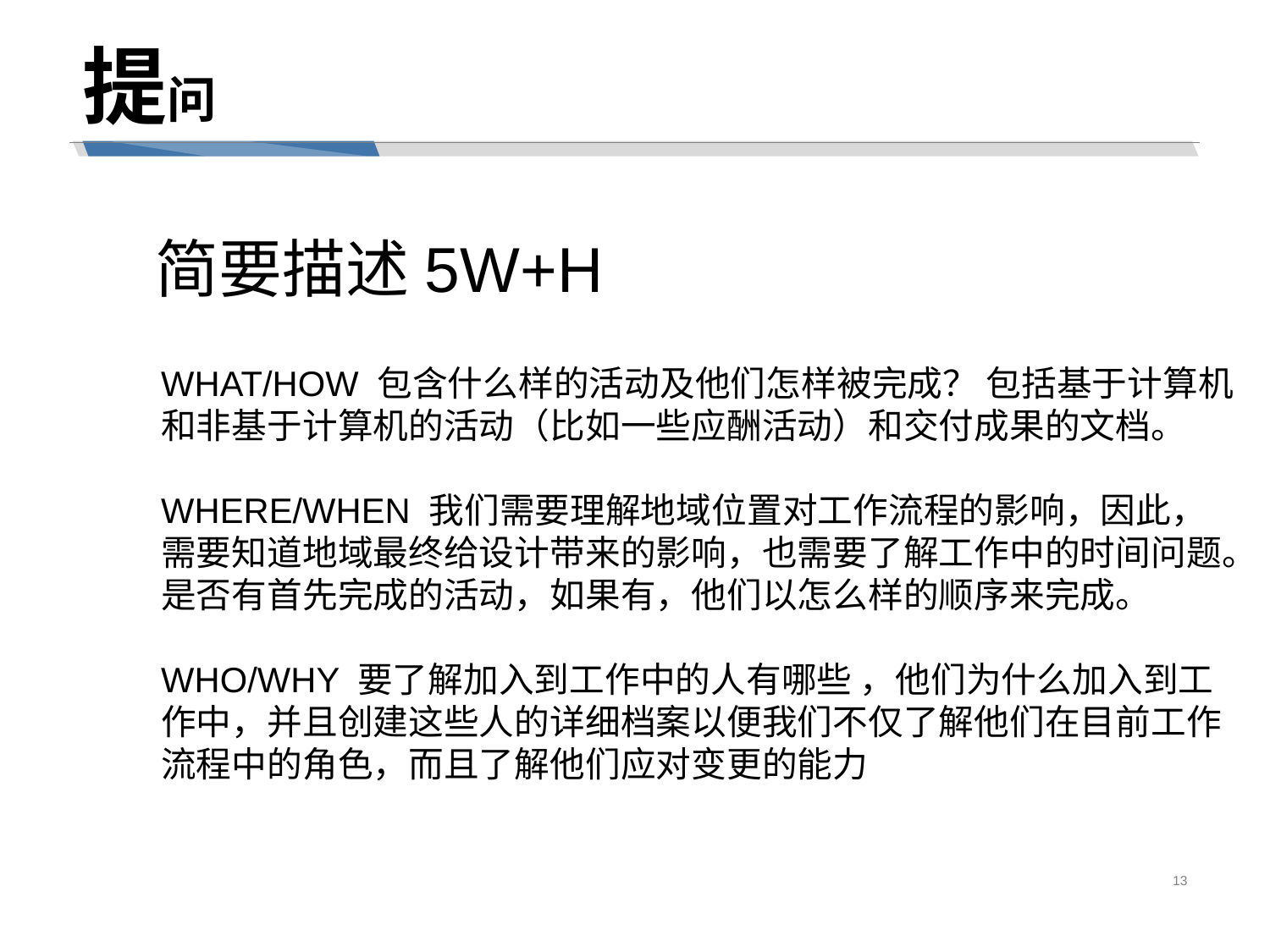

# 提问
简要描述5W+H
WHAT/HOW 包含什么样的活动及他们怎样被完成？ 包括基于计算机和非基于计算机的活动（比如一些应酬活动）和交付成果的文档。

WHERE/WHEN 我们需要理解地域位置对工作流程的影响，因此，需要知道地域最终给设计带来的影响，也需要了解工作中的时间问题。是否有首先完成的活动，如果有，他们以怎么样的顺序来完成。

WHO/WHY 要了解加入到工作中的人有哪些 ，他们为什么加入到工作中，并且创建这些人的详细档案以便我们不仅了解他们在目前工作流程中的角色，而且了解他们应对变更的能力
13